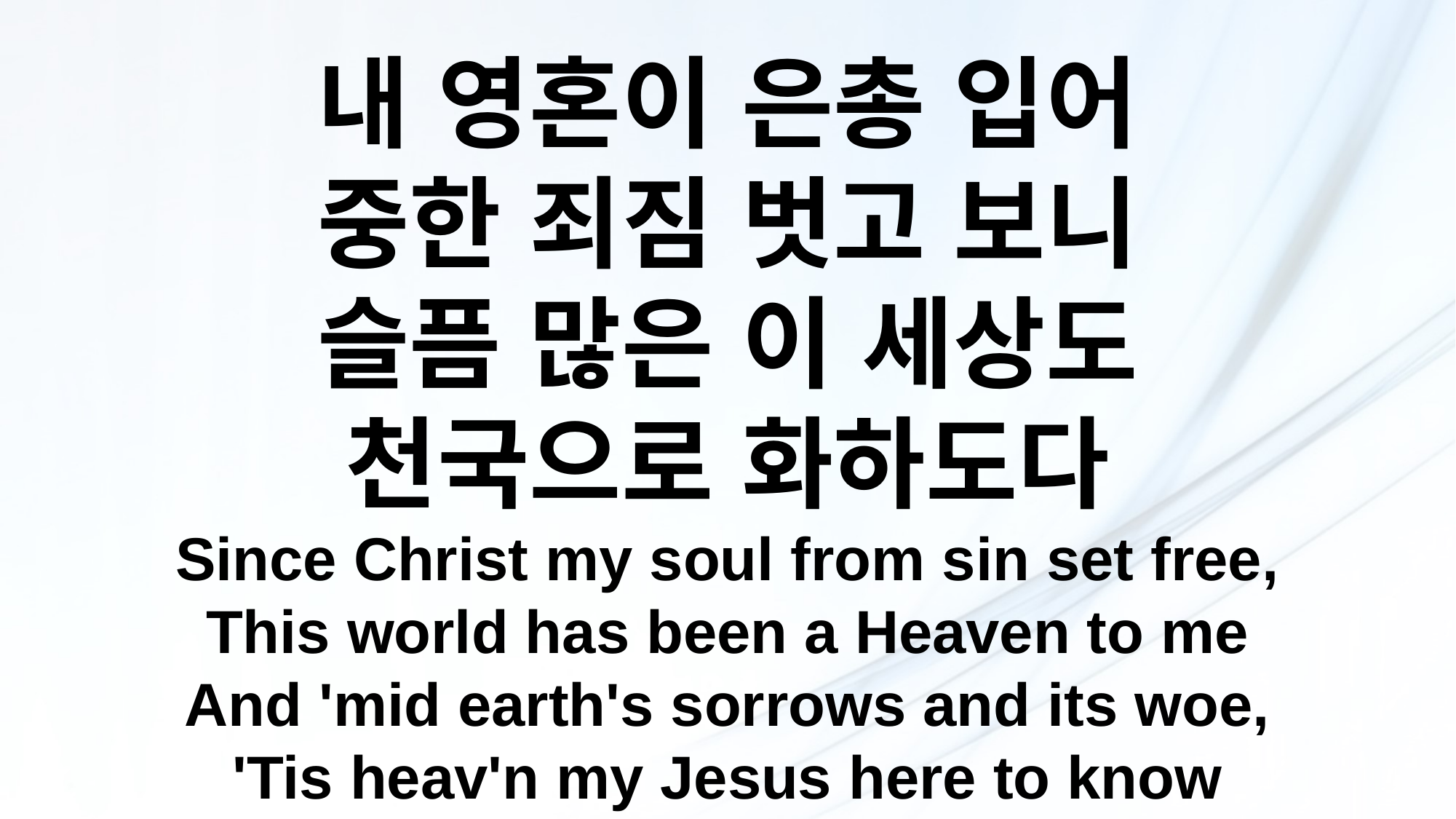

내 영혼이 은총 입어
중한 죄짐 벗고 보니
슬픔 많은 이 세상도
천국으로 화하도다
Since Christ my soul from sin set free,
This world has been a Heaven to me
And 'mid earth's sorrows and its woe,
'Tis heav'n my Jesus here to know